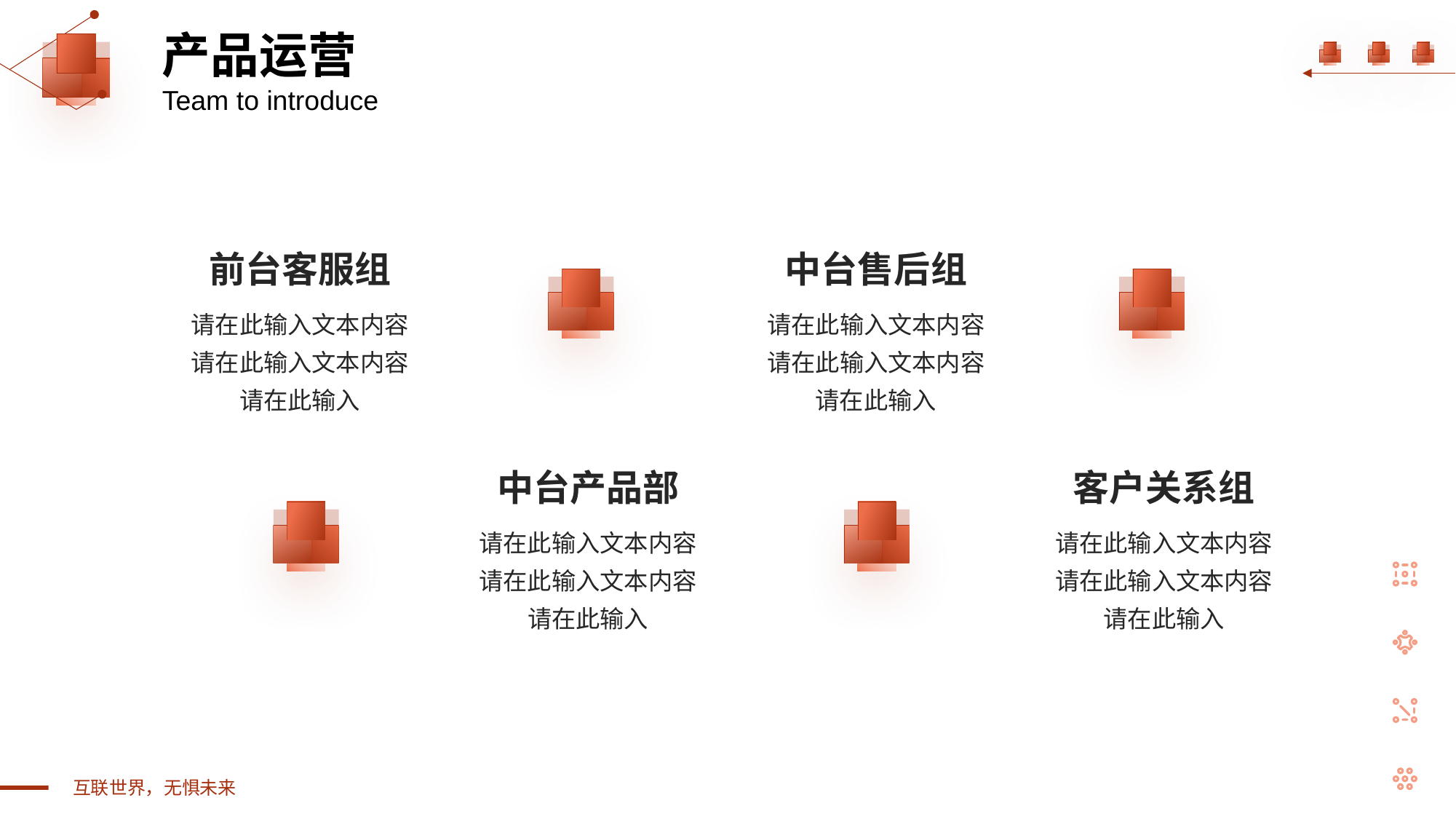

产品运营
Team to introduce

前台客服组
中台售后组

请在此输入文本内容请在此输入文本内容请在此输入
请在此输入文本内容请在此输入文本内容请在此输入
中台产品部
客户关系组

请在此输入文本内容请在此输入文本内容请在此输入
请在此输入文本内容请在此输入文本内容请在此输入